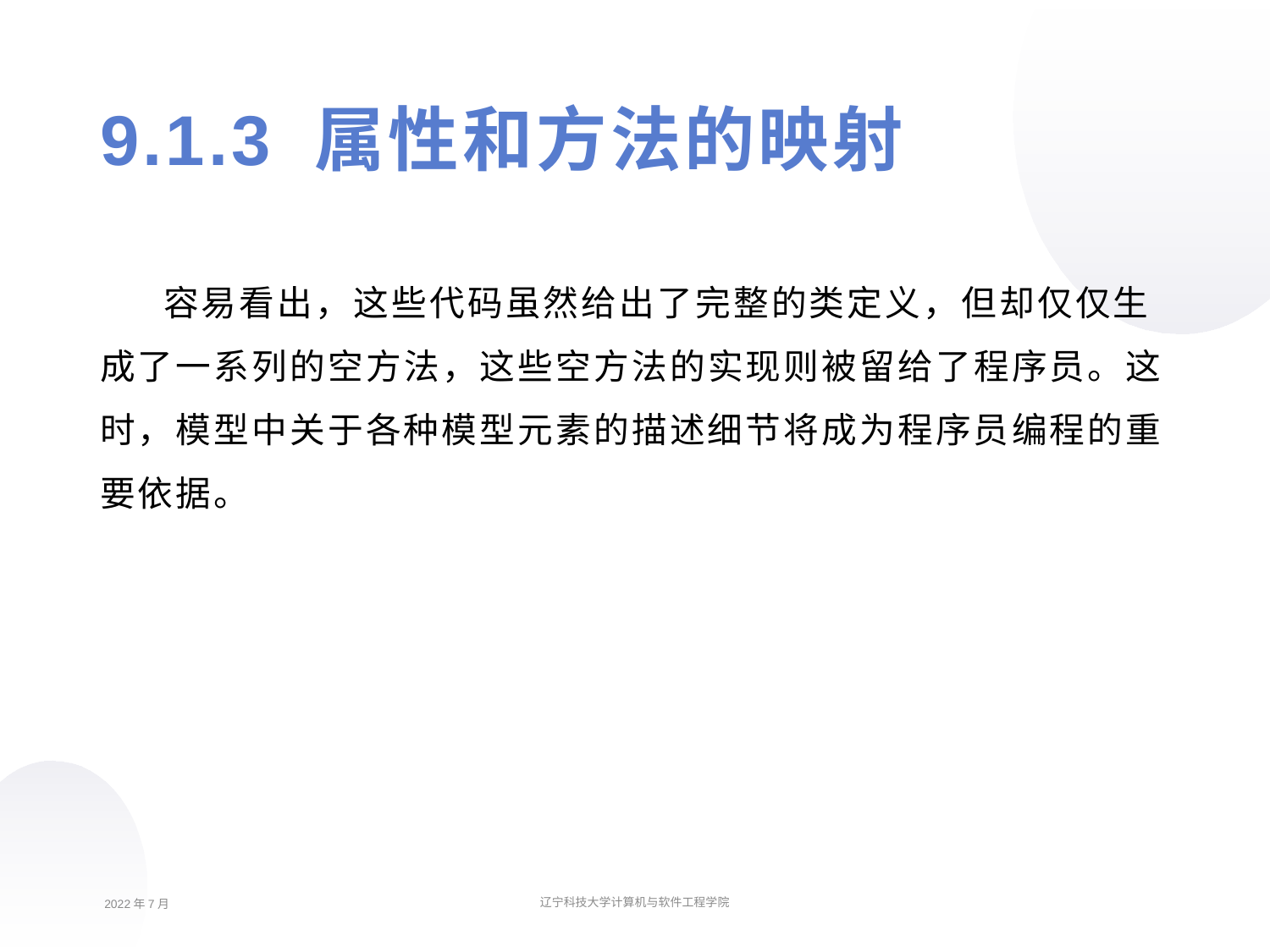

9.1.3 属性和方法的映射
容易看出，这些代码虽然给出了完整的类定义，但却仅仅生成了一系列的空方法，这些空方法的实现则被留给了程序员。这时，模型中关于各种模型元素的描述细节将成为程序员编程的重要依据。

2022年7月
辽宁科技大学计算机与软件工程学院
32